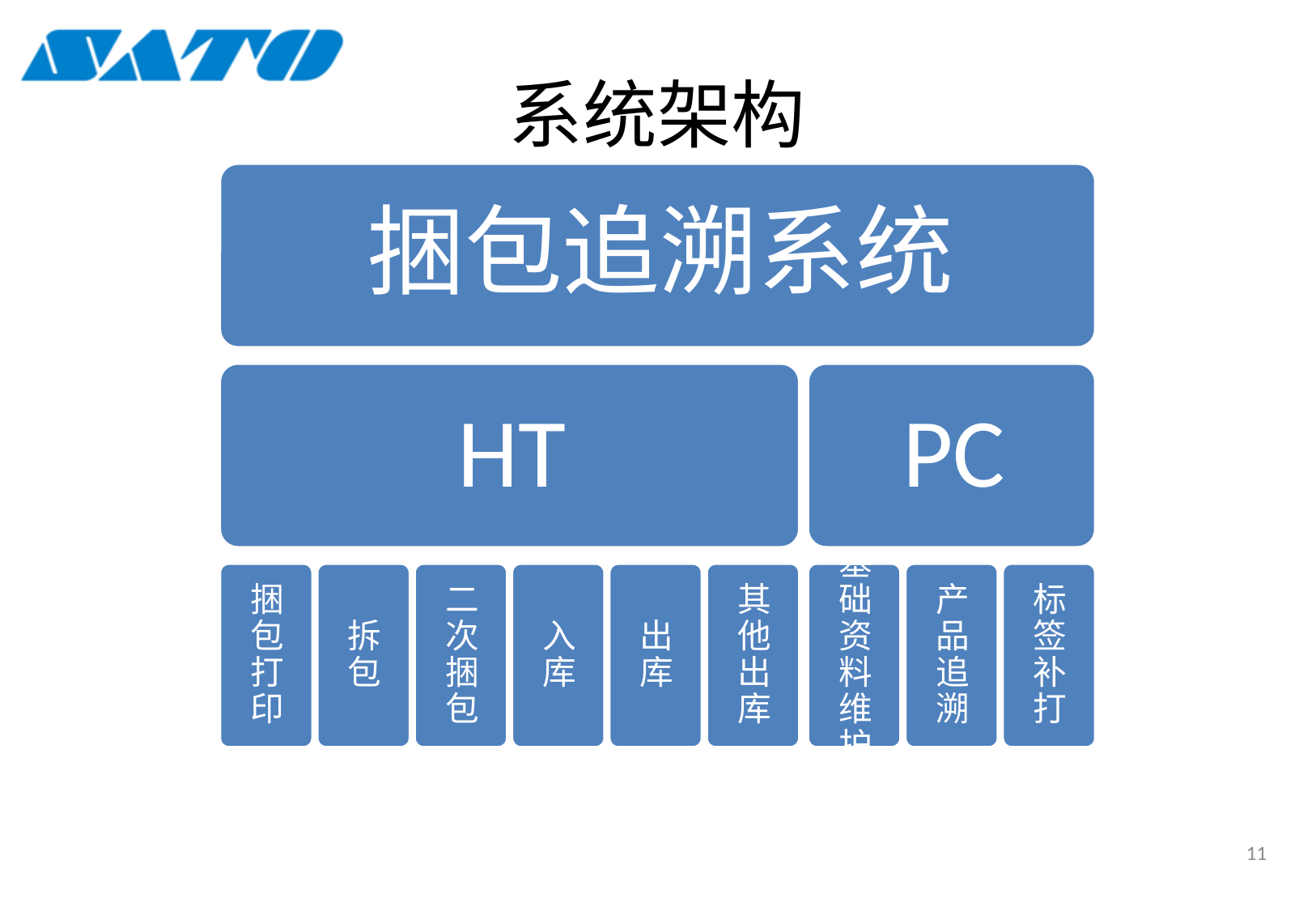

# 系统架构
捆包追溯系统
HT
捆包打印
拆包
二次捆包
入库
出库
其他出库
PC
基础资料维护
产品追溯
标签补打
11